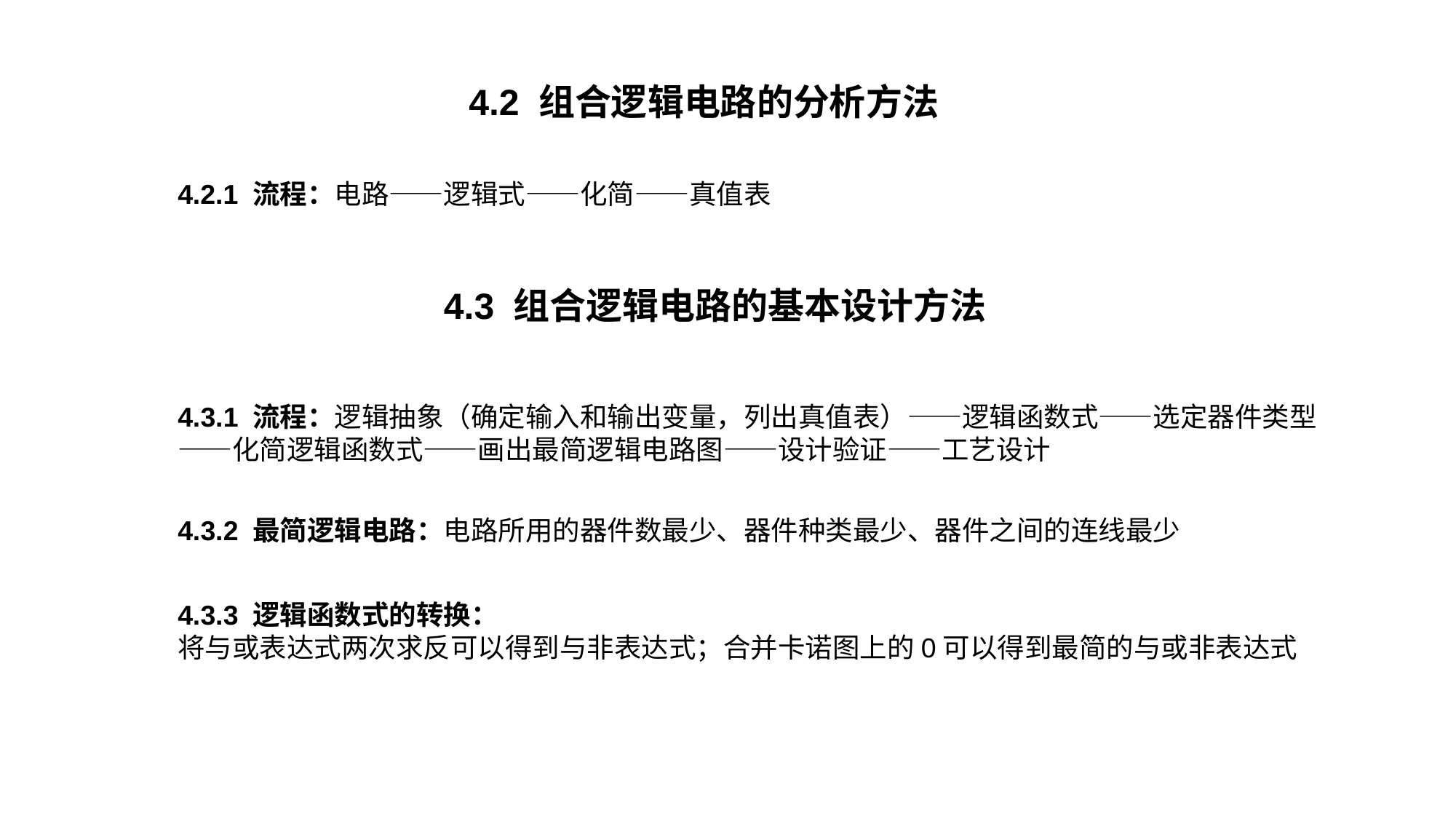

4.2 组合逻辑电路的分析方法
4.2.1 流程：电路——逻辑式——化简——真值表
4.3 组合逻辑电路的基本设计方法
4.3.1 流程：逻辑抽象（确定输入和输出变量，列出真值表）——逻辑函数式——选定器件类型——化简逻辑函数式——画出最简逻辑电路图——设计验证——工艺设计
4.3.2 最简逻辑电路：电路所用的器件数最少、器件种类最少、器件之间的连线最少
4.3.3 逻辑函数式的转换：
将与或表达式两次求反可以得到与非表达式；合并卡诺图上的0可以得到最简的与或非表达式